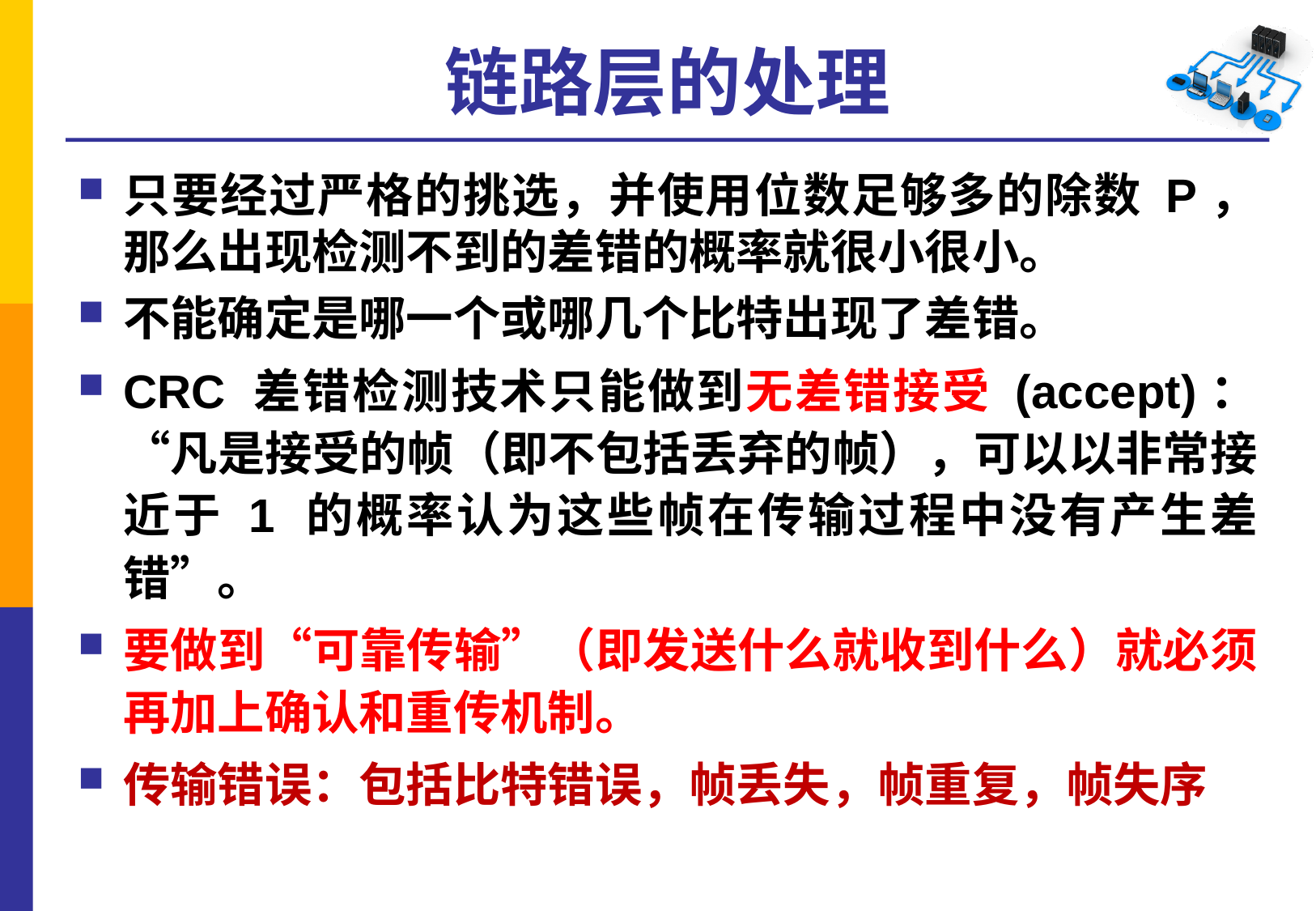

# 链路层的处理
只要经过严格的挑选，并使用位数足够多的除数 P，那么出现检测不到的差错的概率就很小很小。
不能确定是哪一个或哪几个比特出现了差错。
CRC 差错检测技术只能做到无差错接受 (accept)：“凡是接受的帧（即不包括丢弃的帧），可以以非常接近于 1 的概率认为这些帧在传输过程中没有产生差错”。
要做到“可靠传输”（即发送什么就收到什么）就必须再加上确认和重传机制。
传输错误：包括比特错误，帧丢失，帧重复，帧失序